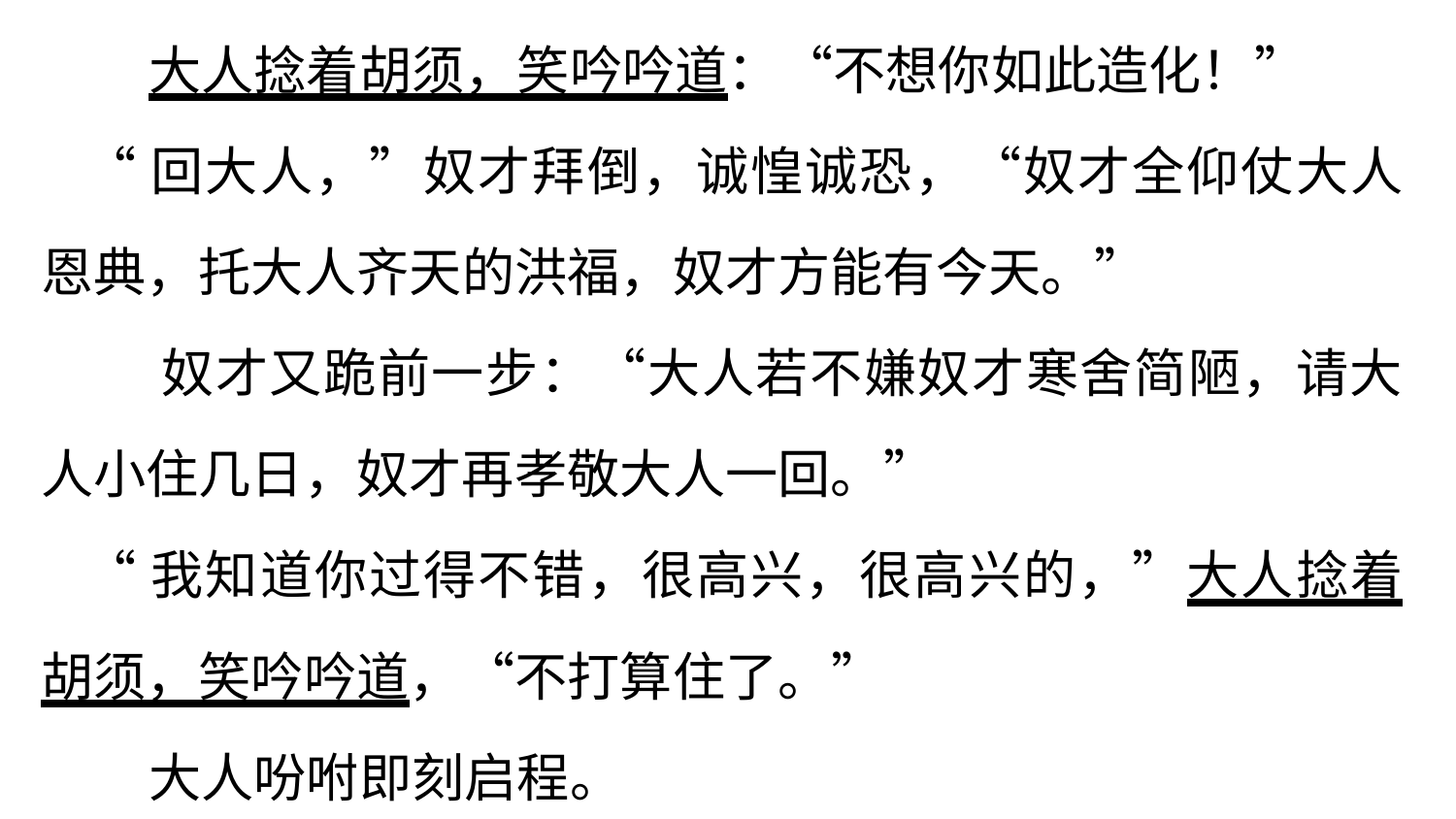

大人捻着胡须，笑吟吟道：“不想你如此造化！”
   “回大人，”奴才拜倒，诚惶诚恐，“奴才全仰仗大人恩典，托大人齐天的洪福，奴才方能有今天。”
        奴才又跪前一步：“大人若不嫌奴才寒舍简陋，请大人小住几日，奴才再孝敬大人一回。”
   “我知道你过得不错，很高兴，很高兴的，”大人捻着胡须，笑吟吟道，“不打算住了。”
        大人吩咐即刻启程。